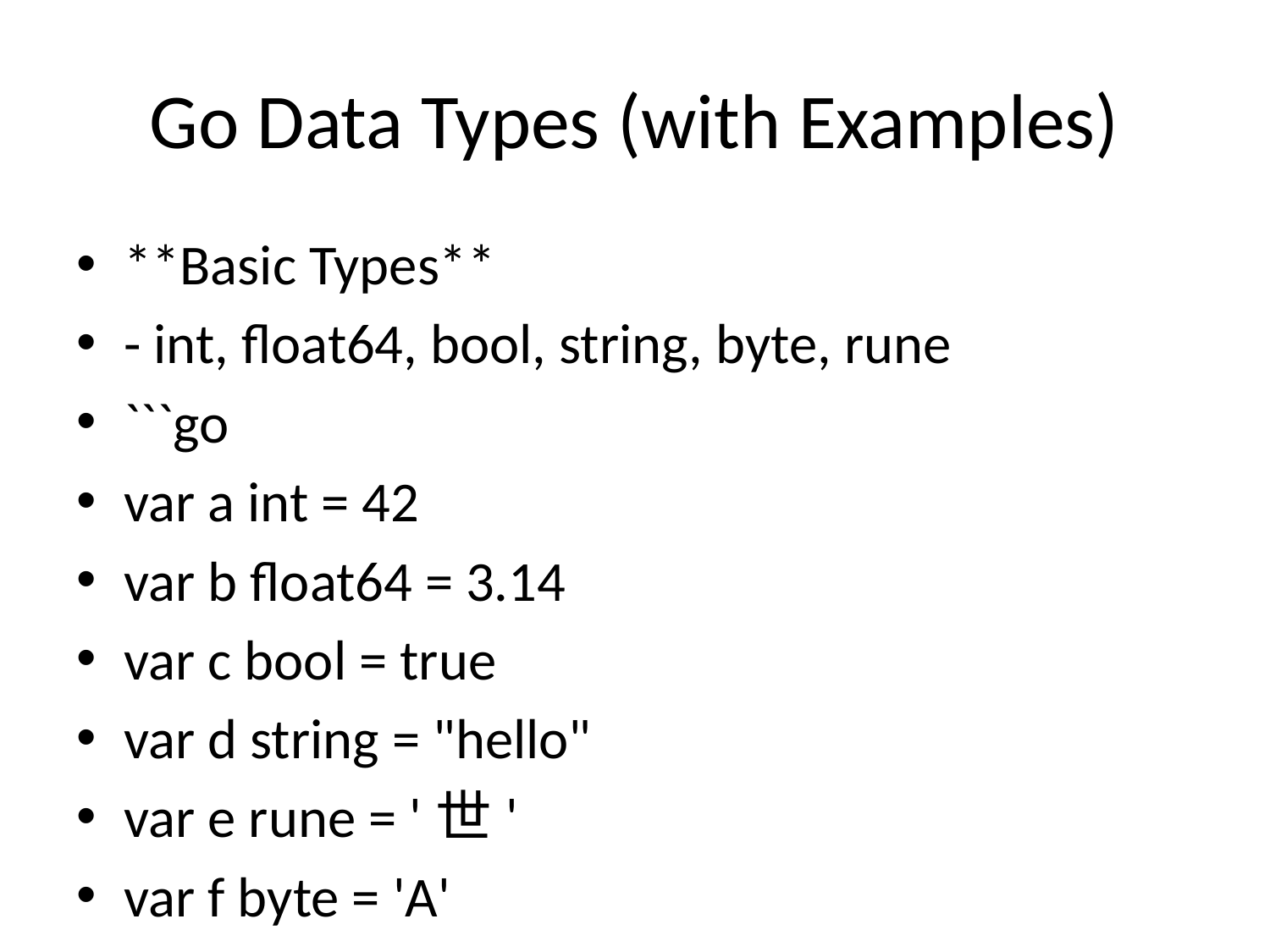

# Go Data Types (with Examples)
**Basic Types**
- int, float64, bool, string, byte, rune
```go
var a int = 42
var b float64 = 3.14
var c bool = true
var d string = "hello"
var e rune = '世'
var f byte = 'A'
```